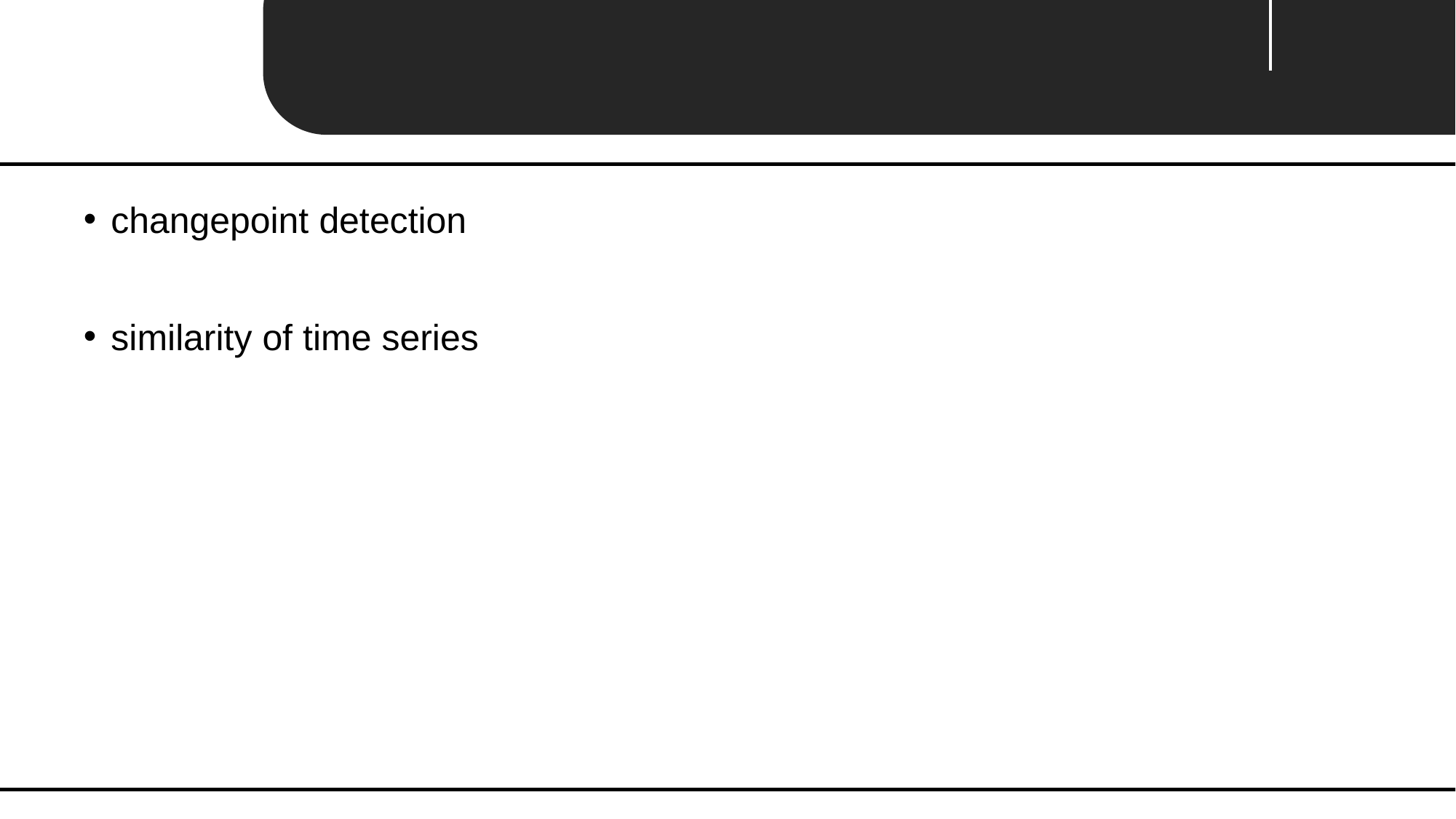

Unit  03 ㅣ 그 외 시계열분석 관련 주제
changepoint detection

similarity of time series